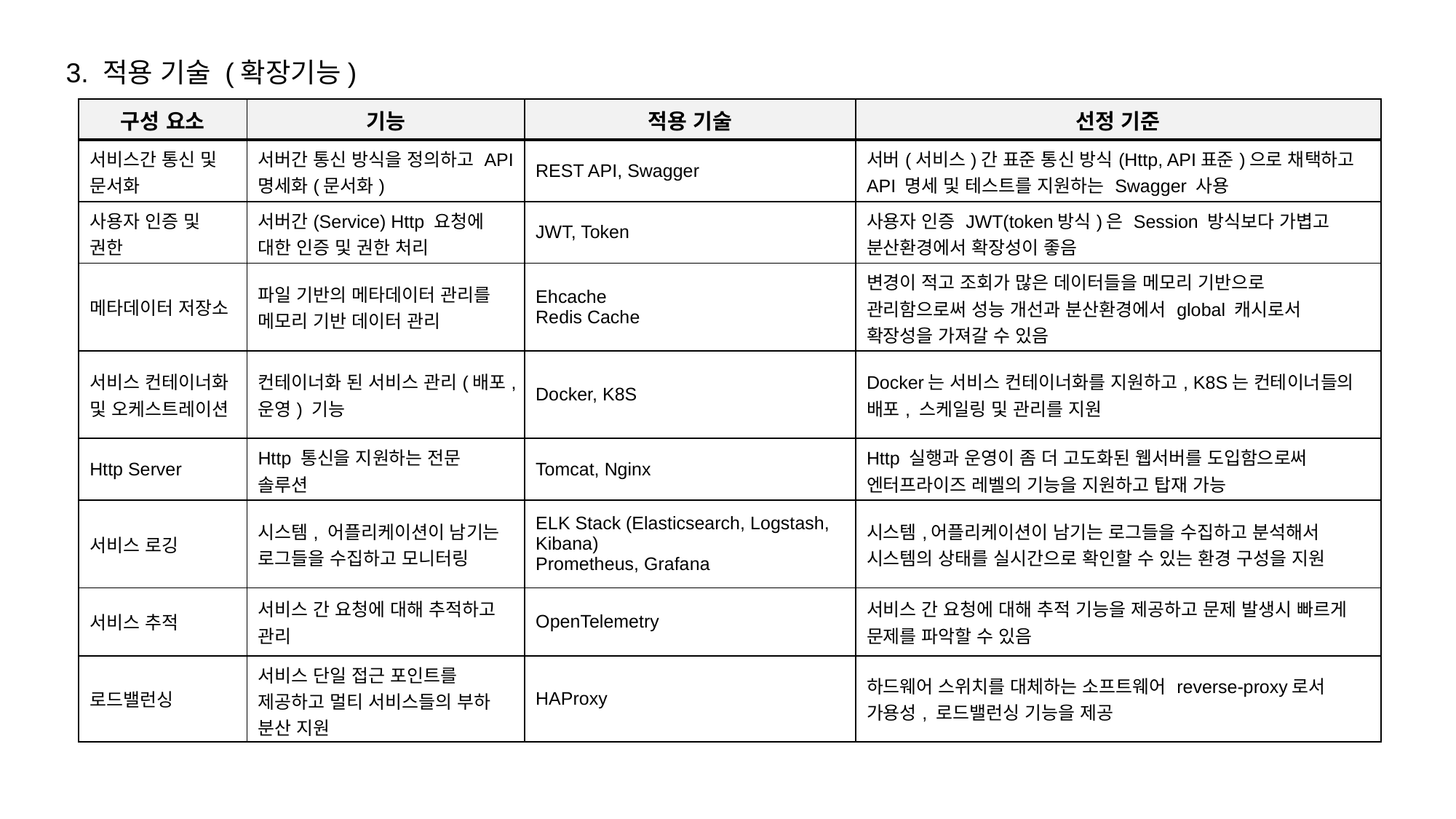

3. 적용 기술 (확장기능)
| 구성 요소 | 기능 | 적용 기술 | 선정 기준 |
| --- | --- | --- | --- |
| 서비스간 통신 및 문서화 | 서버간 통신 방식을 정의하고 API 명세화(문서화) | REST API, Swagger | 서버(서비스)간 표준 통신 방식(Http, API표준)으로 채택하고 API 명세 및 테스트를 지원하는 Swagger 사용 |
| 사용자 인증 및 권한 | 서버간(Service) Http 요청에 대한 인증 및 권한 처리 | JWT, Token | 사용자 인증 JWT(token방식)은 Session 방식보다 가볍고 분산환경에서 확장성이 좋음 |
| 메타데이터 저장소 | 파일 기반의 메타데이터 관리를 메모리 기반 데이터 관리 | Ehcache Redis Cache | 변경이 적고 조회가 많은 데이터들을 메모리 기반으로 관리함으로써 성능 개선과 분산환경에서 global 캐시로서 확장성을 가져갈 수 있음 |
| 서비스 컨테이너화 및 오케스트레이션 | 컨테이너화 된 서비스 관리(배포,운영) 기능 | Docker, K8S | Docker는 서비스 컨테이너화를 지원하고, K8S는 컨테이너들의 배포, 스케일링 및 관리를 지원 |
| Http Server | Http 통신을 지원하는 전문 솔루션 | Tomcat, Nginx | Http 실행과 운영이 좀 더 고도화된 웹서버를 도입함으로써 엔터프라이즈 레벨의 기능을 지원하고 탑재 가능 |
| 서비스 로깅 | 시스템, 어플리케이션이 남기는 로그들을 수집하고 모니터링 | ELK Stack (Elasticsearch, Logstash, Kibana) Prometheus, Grafana | 시스템,어플리케이션이 남기는 로그들을 수집하고 분석해서 시스템의 상태를 실시간으로 확인할 수 있는 환경 구성을 지원 |
| 서비스 추적 | 서비스 간 요청에 대해 추적하고 관리 | OpenTelemetry | 서비스 간 요청에 대해 추적 기능을 제공하고 문제 발생시 빠르게 문제를 파악할 수 있음 |
| 로드밸런싱 | 서비스 단일 접근 포인트를 제공하고 멀티 서비스들의 부하 분산 지원 | HAProxy | 하드웨어 스위치를 대체하는 소프트웨어 reverse-proxy로서 가용성, 로드밸런싱 기능을 제공 |